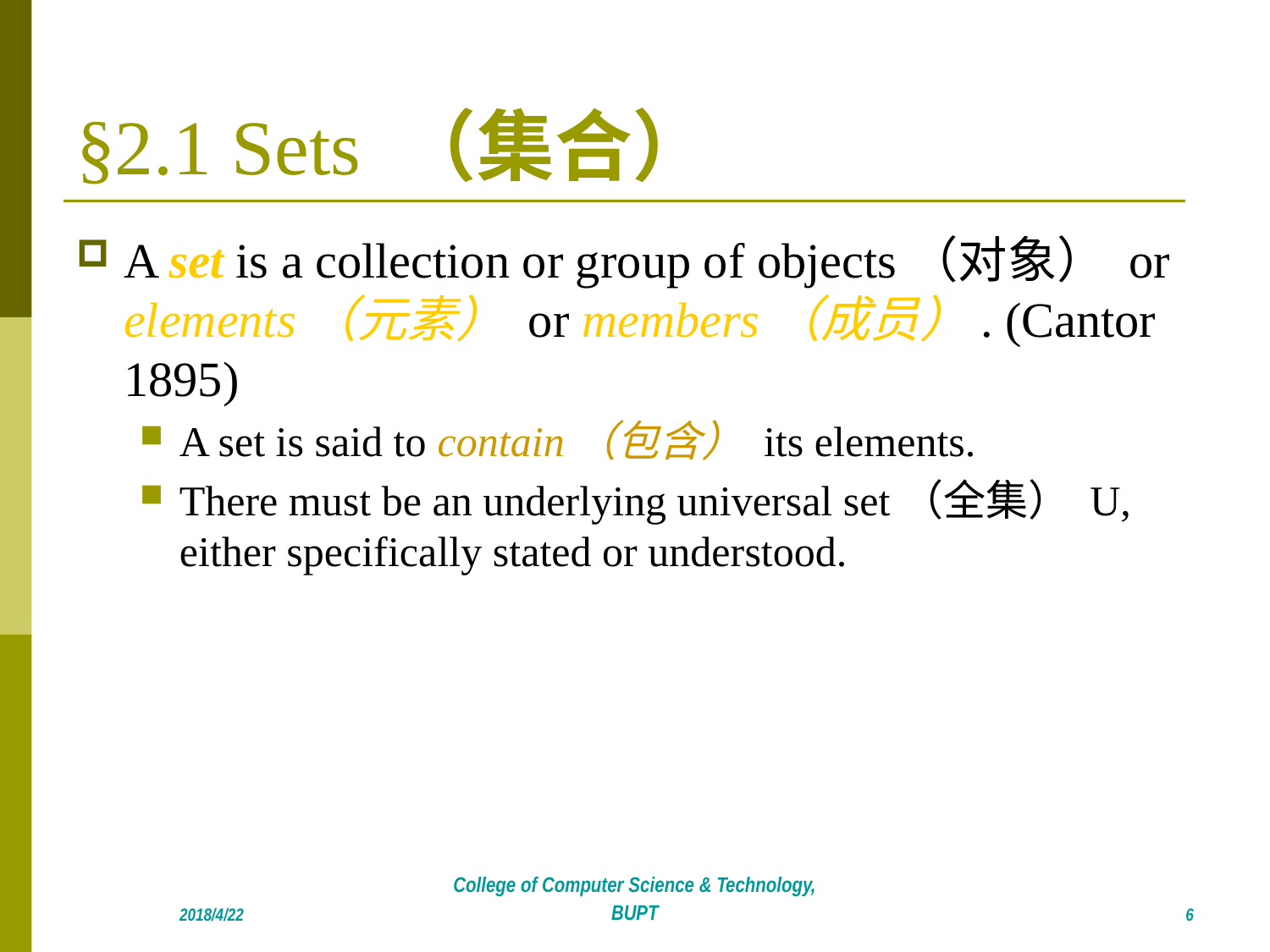

# §2.1 Sets （集合）
A set is a collection or group of objects（对象） or elements（元素） or members（成员）. (Cantor 1895)
A set is said to contain（包含） its elements.
There must be an underlying universal set（全集） U, either specifically stated or understood.

6
2018/4/22
College of Computer Science & Technology, BUPT